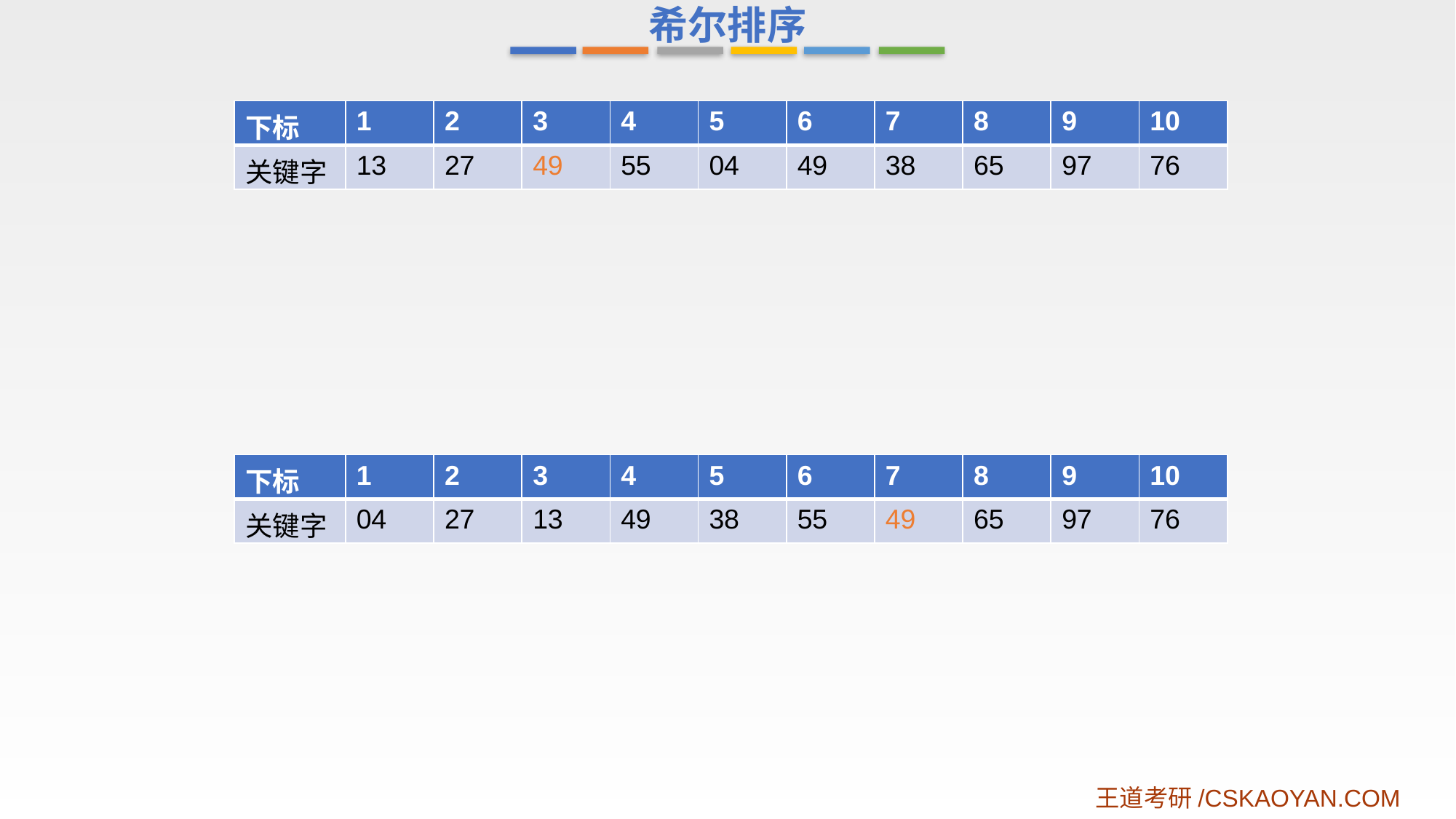

希尔排序

| 下标 | 1 | 2 | 3 | 4 | 5 | 6 | 7 | 8 | 9 | 10 |
| --- | --- | --- | --- | --- | --- | --- | --- | --- | --- | --- |
| 关键字 | 13 | 27 | 49 | 55 | 04 | 49 | 38 | 65 | 97 | 76 |
| 下标 | 1 | 2 | 3 | 4 | 5 | 6 | 7 | 8 | 9 | 10 |
| --- | --- | --- | --- | --- | --- | --- | --- | --- | --- | --- |
| 关键字 | 04 | 27 | 13 | 49 | 38 | 55 | 49 | 65 | 97 | 76 |
王道考研/CSKAOYAN.COM